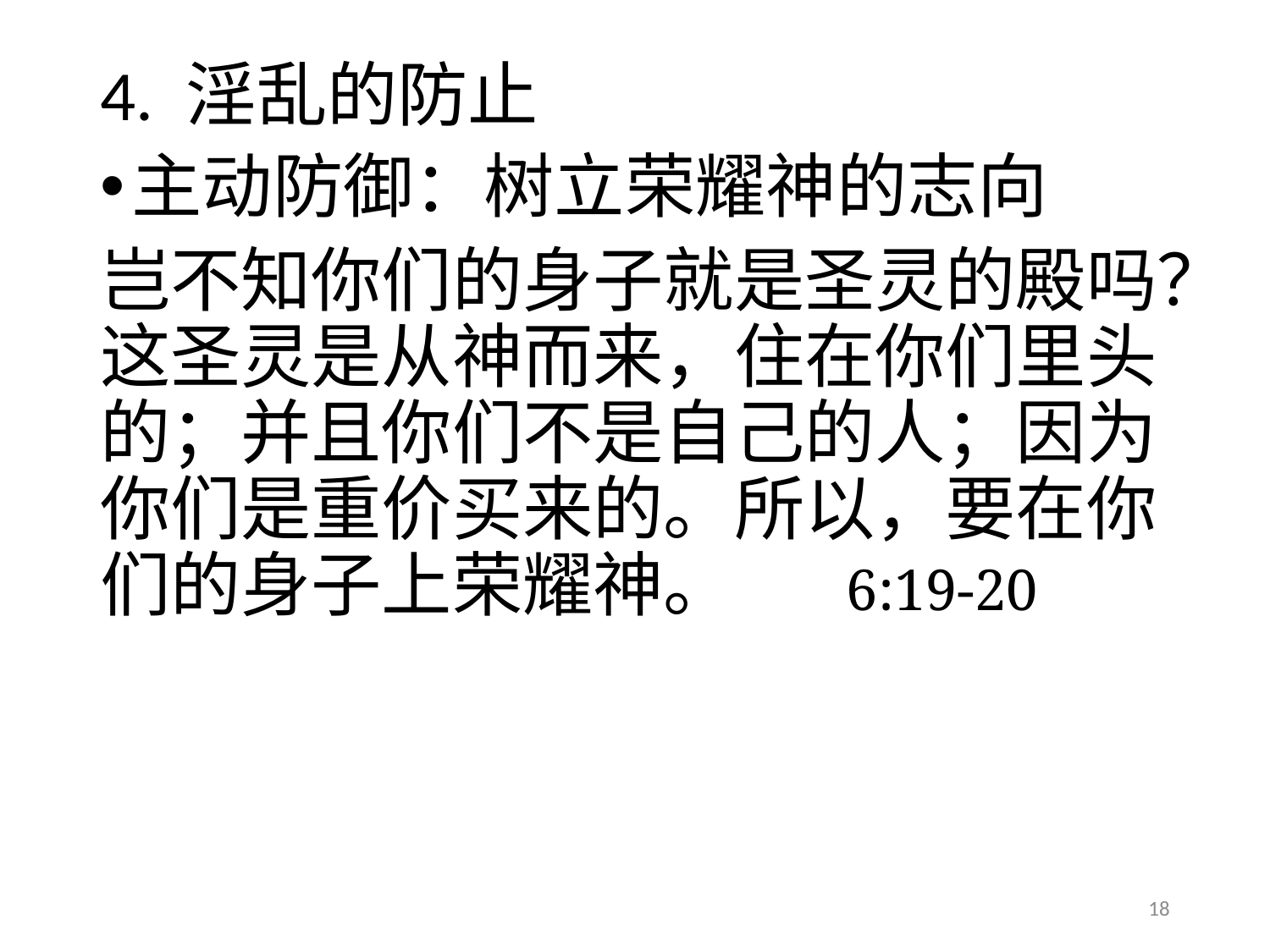

# 4. 淫乱的防止
主动防御：树立荣耀神的志向
岂不知你们的身子就是圣灵的殿吗？这圣灵是从神而来，住在你们里头的；并且你们不是自己的人；因为你们是重价买来的。所以，要在你们的身子上荣耀神。      6:19-20
18